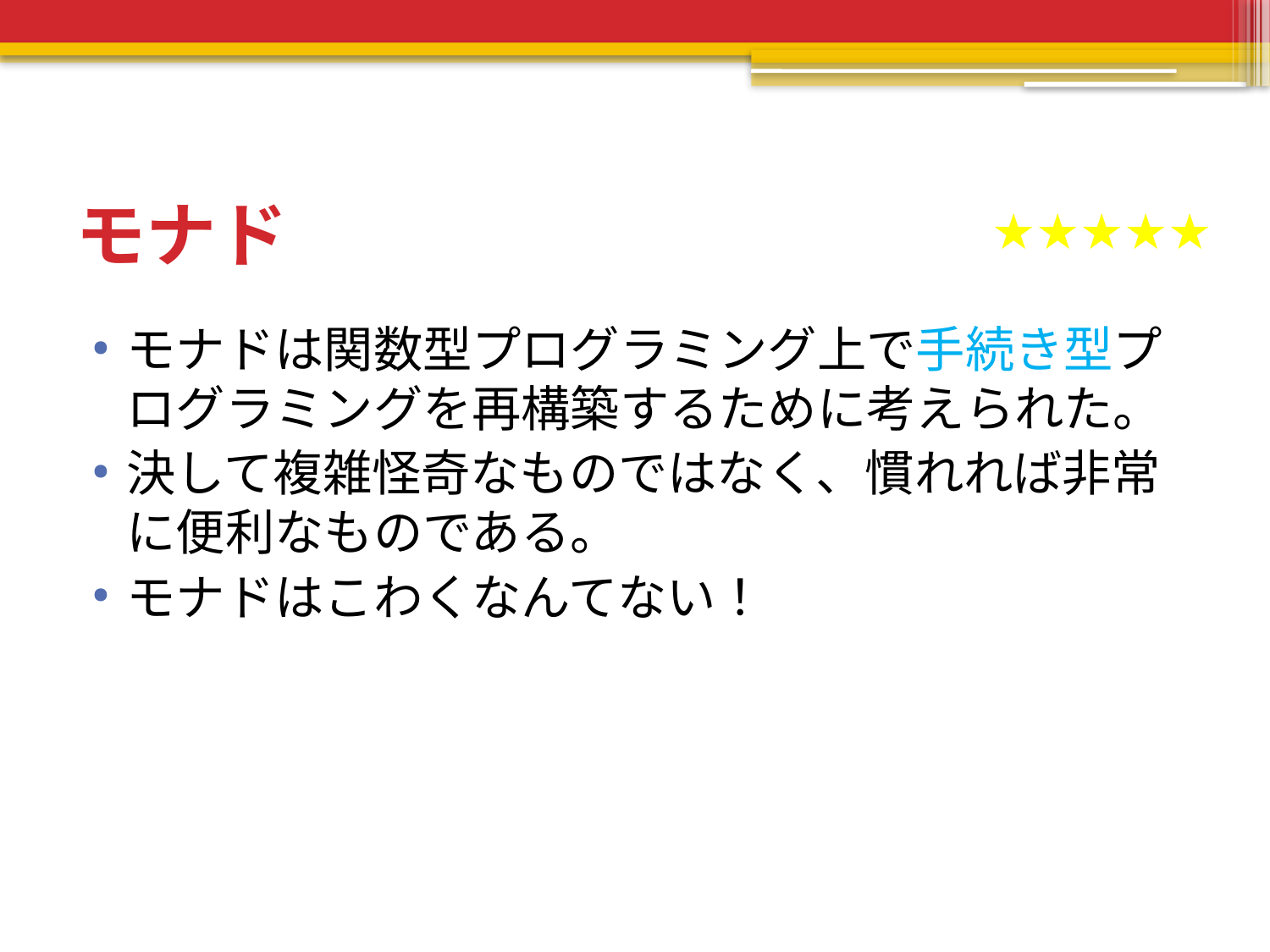

# モナド
★★★★★
モナドは関数型プログラミング上で手続き型プログラミングを再構築するために考えられた。
決して複雑怪奇なものではなく、慣れれば非常に便利なものである。
モナドはこわくなんてない！